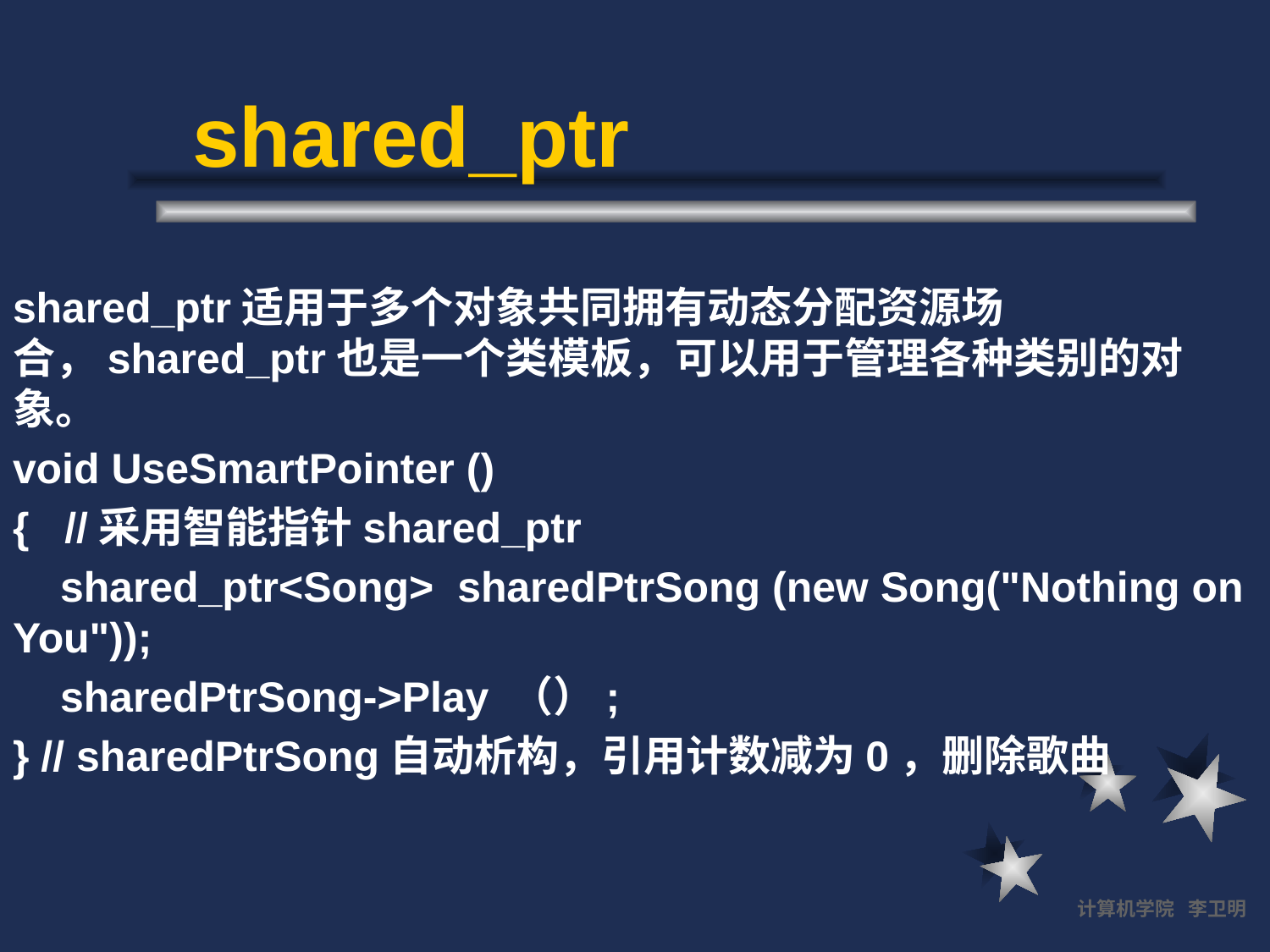

shared_ptr适用于多个对象共同拥有动态分配资源场合，shared_ptr也是一个类模板，可以用于管理各种类别的对象。
void UseSmartPointer ()
{   //采用智能指针shared_ptr
    shared_ptr<Song>  sharedPtrSong (new Song("Nothing on You"));
    sharedPtrSong->Play （）;
} // sharedPtrSong自动析构，引用计数减为0，删除歌曲
shared_ptr
计算机学院   李卫明